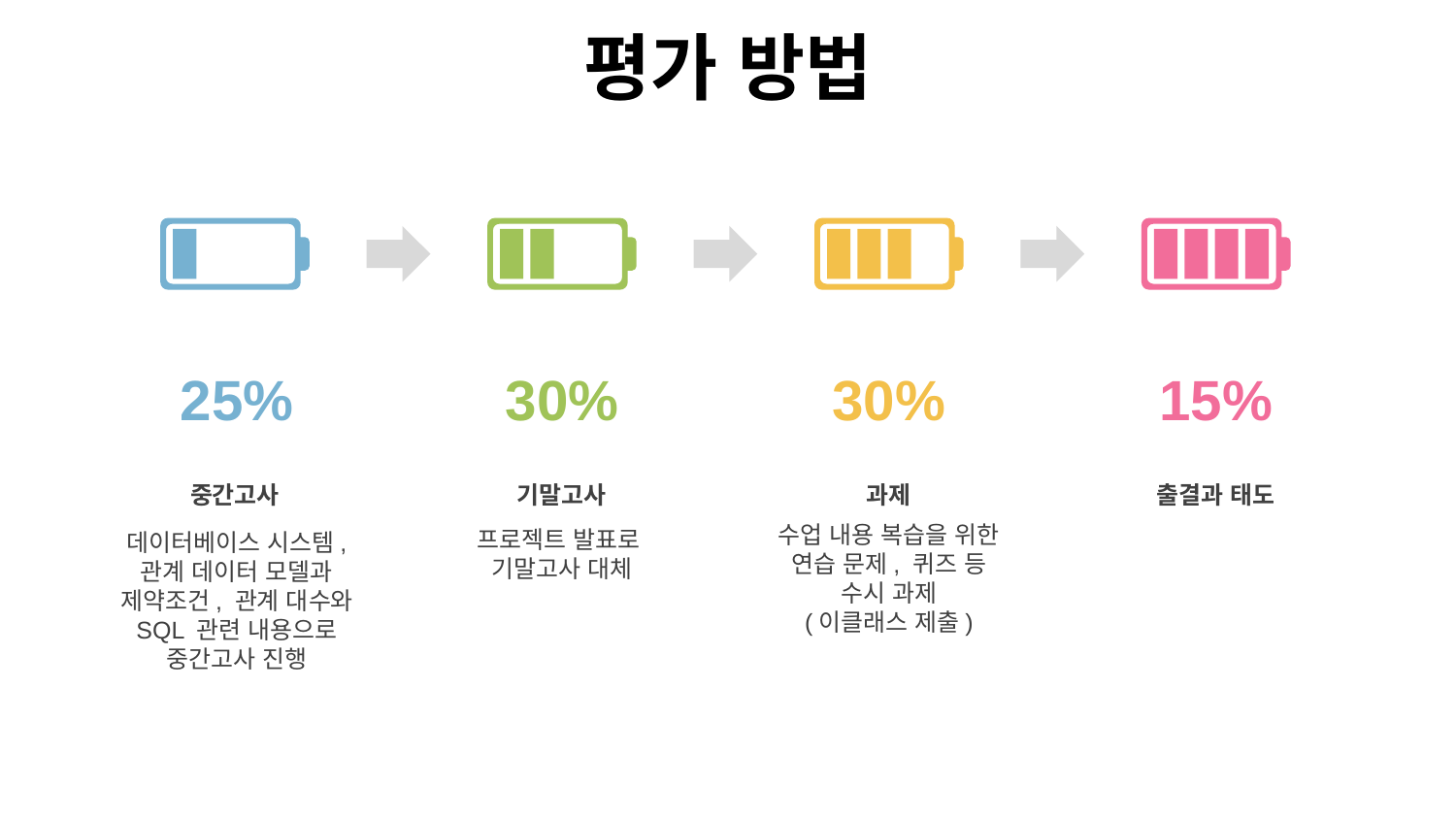

# 평가 방법

25%
30%
30%
15%
중간고사
데이터베이스 시스템, 관계 데이터 모델과 제약조건, 관계 대수와 SQL 관련 내용으로
중간고사 진행
기말고사
프로젝트 발표로
기말고사 대체
과제
수업 내용 복습을 위한
연습 문제, 퀴즈 등
수시 과제
(이클래스 제출)

출결과 태도